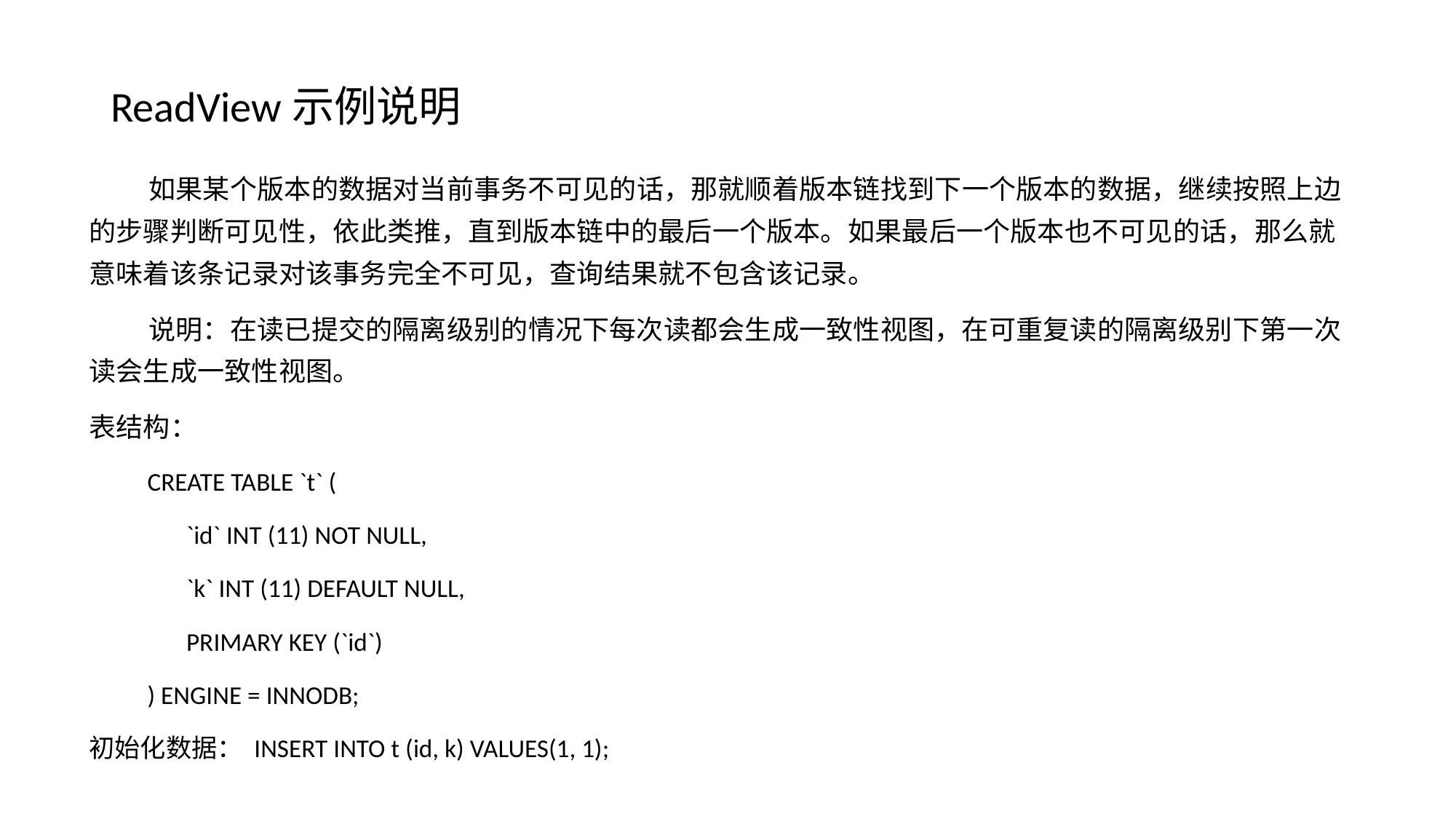

# ReadView示例说明
         如果某个版本的数据对当前事务不可见的话，那就顺着版本链找到下一个版本的数据，继续按照上边的步骤判断可见性，依此类推，直到版本链中的最后一个版本。如果最后一个版本也不可见的话，那么就意味着该条记录对该事务完全不可见，查询结果就不包含该记录。
         说明：在读已提交的隔离级别的情况下每次读都会生成一致性视图，在可重复读的隔离级别下第一次读会生成一致性视图。
表结构：
          CREATE TABLE `t` (
	`id` INT (11) NOT NULL,
	`k` INT (11) DEFAULT NULL,
	PRIMARY KEY (`id`)
          ) ENGINE = INNODB;
初始化数据： INSERT INTO t (id, k) VALUES(1, 1);